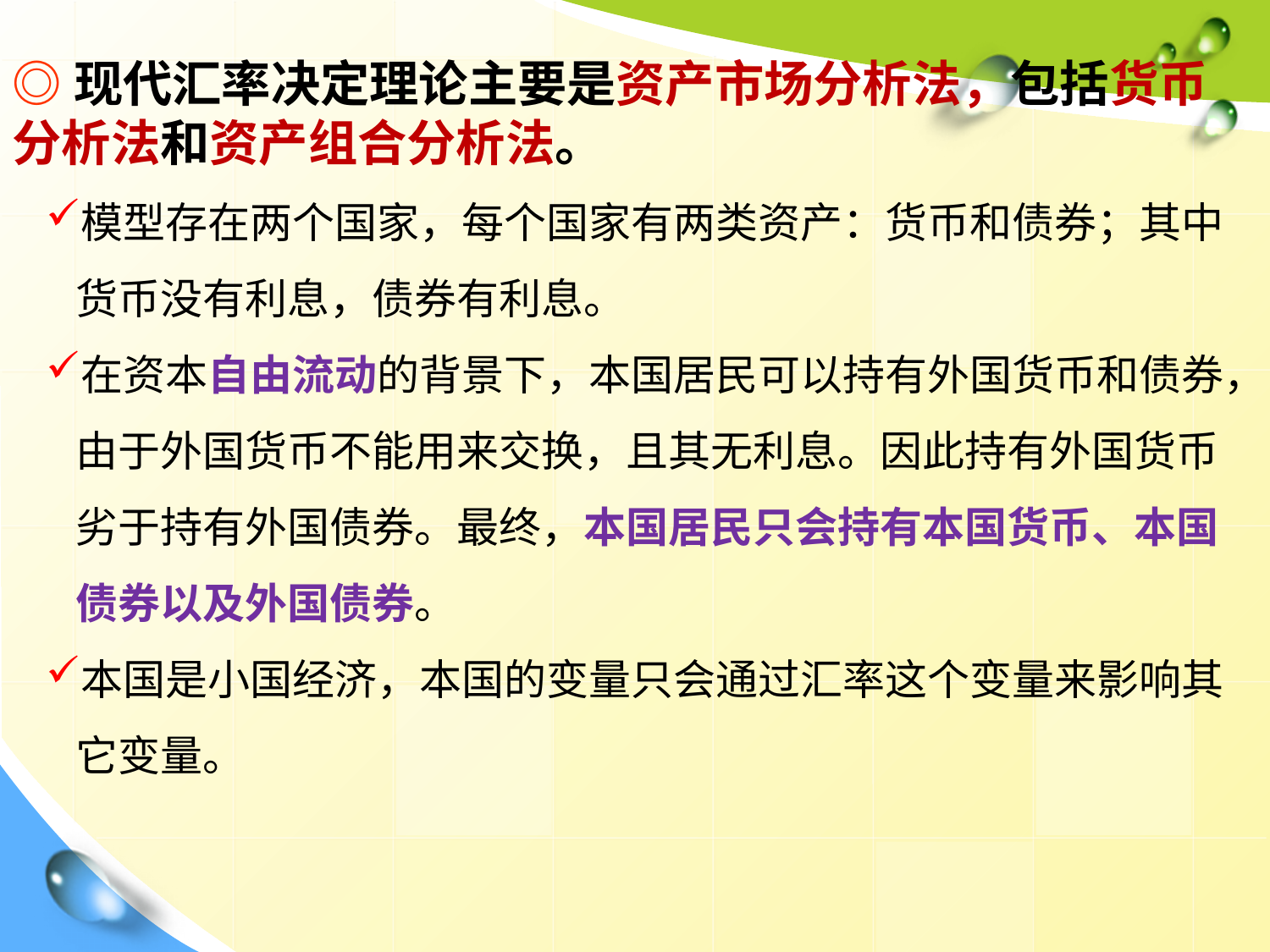

◎现代汇率决定理论主要是资产市场分析法，包括货币分析法和资产组合分析法。
模型存在两个国家，每个国家有两类资产：货币和债券；其中货币没有利息，债券有利息。
在资本自由流动的背景下，本国居民可以持有外国货币和债券，由于外国货币不能用来交换，且其无利息。因此持有外国货币劣于持有外国债券。最终，本国居民只会持有本国货币、本国债券以及外国债券。
本国是小国经济，本国的变量只会通过汇率这个变量来影响其它变量。